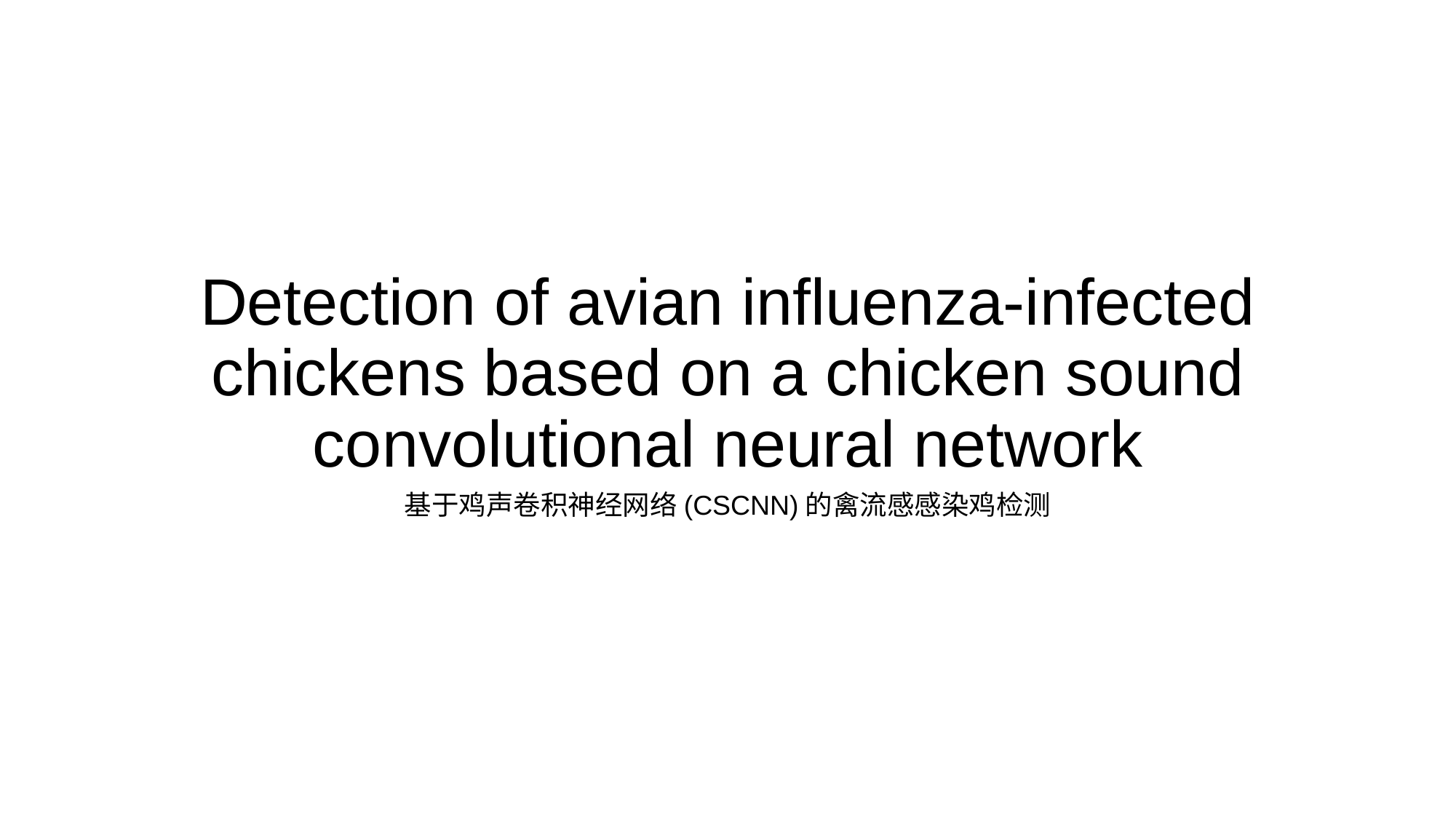

# Detection of avian influenza-infected chickens based on a chicken sound convolutional neural network
基于鸡声卷积神经网络(CSCNN)的禽流感感染鸡检测